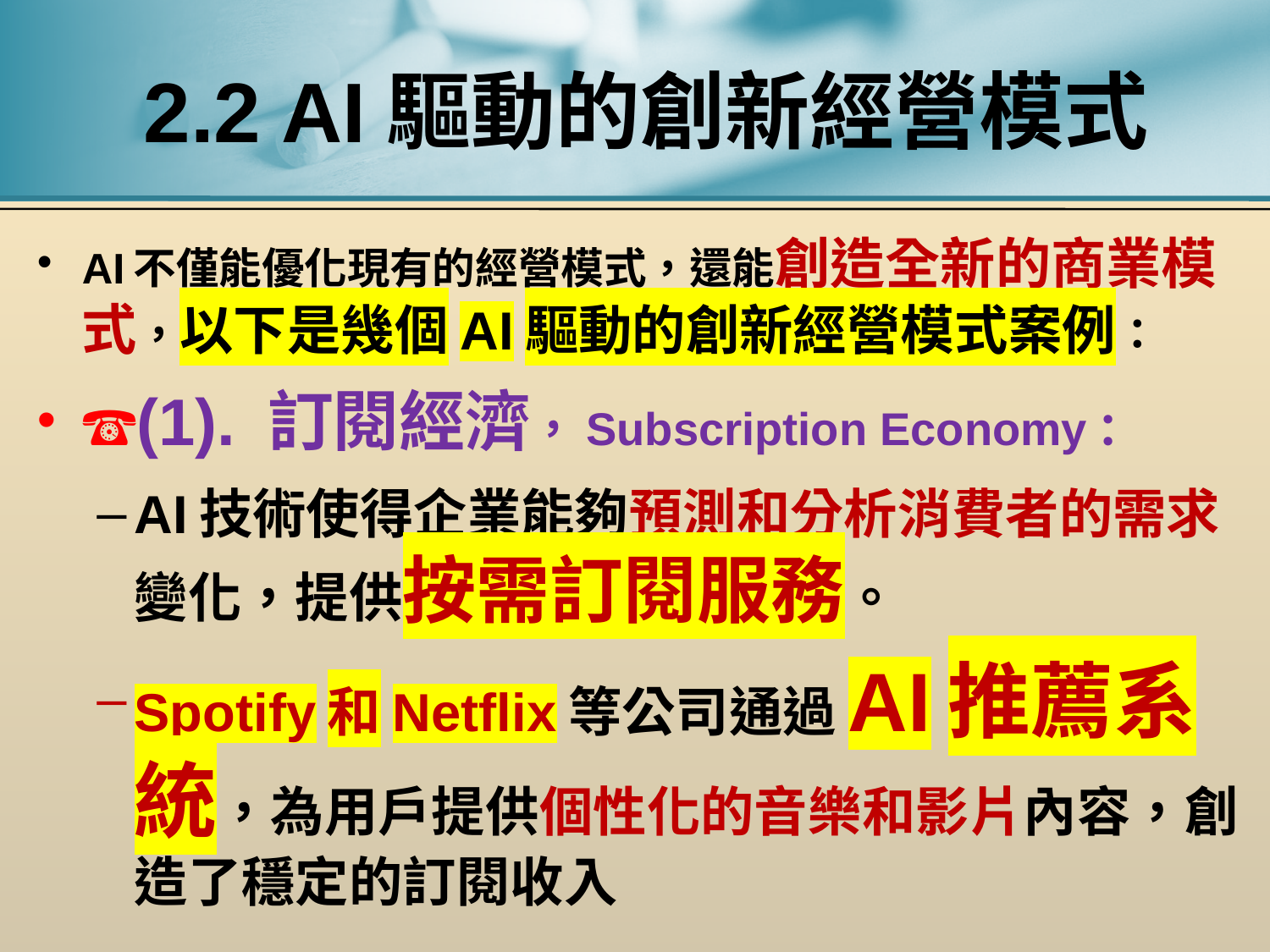

# 2.2 AI驅動的創新經營模式
AI不僅能優化現有的經營模式，還能創造全新的商業模式，以下是幾個AI驅動的創新經營模式案例：
☎(1). 訂閱經濟，Subscription Economy：
AI技術使得企業能夠預測和分析消費者的需求變化，提供按需訂閱服務。
Spotify和Netflix等公司通過AI推薦系統，為用戶提供個性化的音樂和影片內容，創造了穩定的訂閱收入